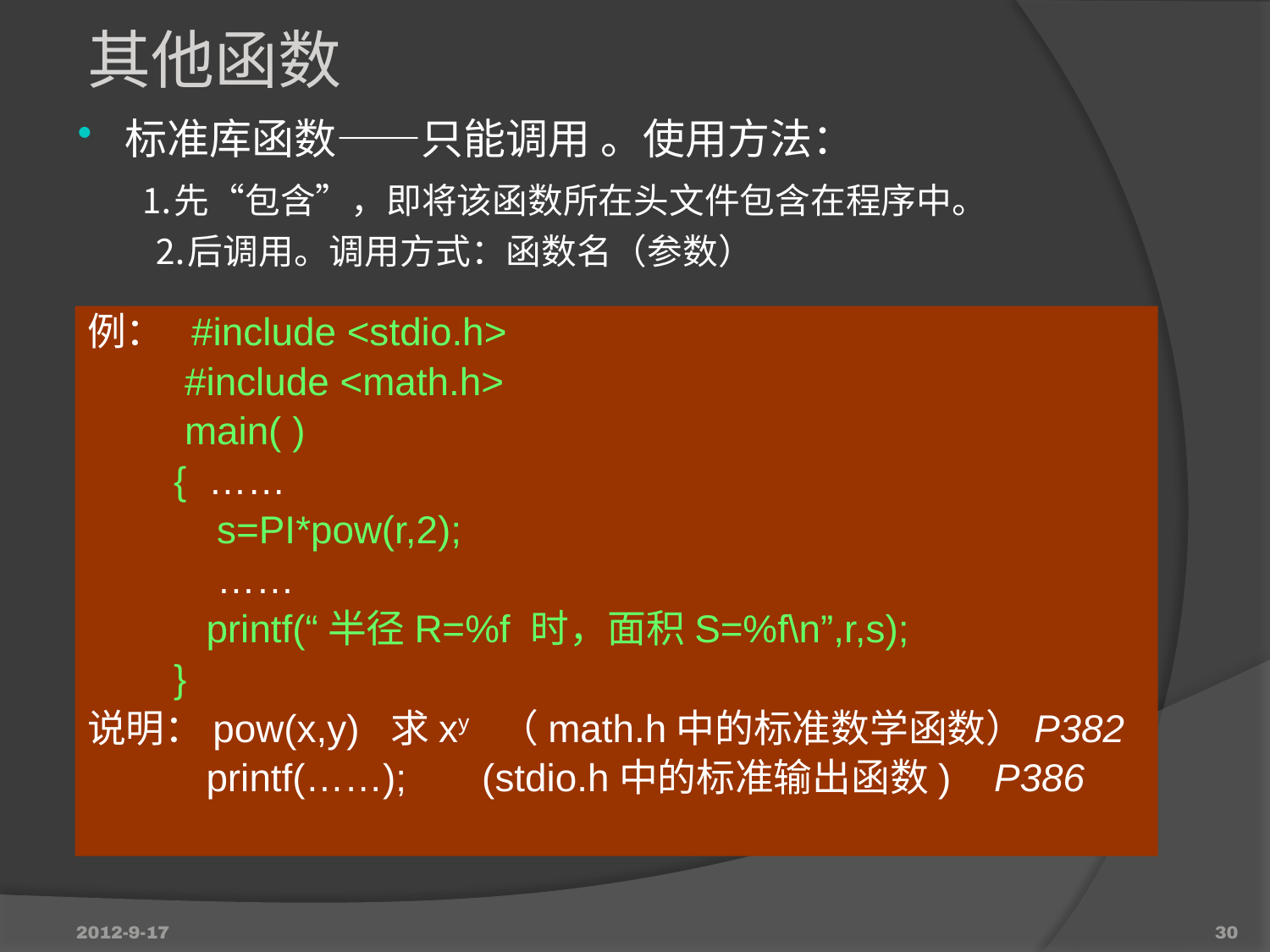

其他函数
标准库函数——只能调用 。使用方法：
　  ⒈先“包含”，即将该函数所在头文件包含在程序中。
    　⒉后调用。调用方式：函数名（参数）
例：  #include <stdio.h>
         #include <math.h>
         main( )
        {  ……
            s=PI*pow(r,2);
            ……
           printf(“半径R=%f 时，面积S=%f\n”,r,s);
        }
说明：pow(x,y)  求xy  （math.h中的标准数学函数）P382
           printf(……);       (stdio.h中的标准输出函数)    P386

2012-9-17
30